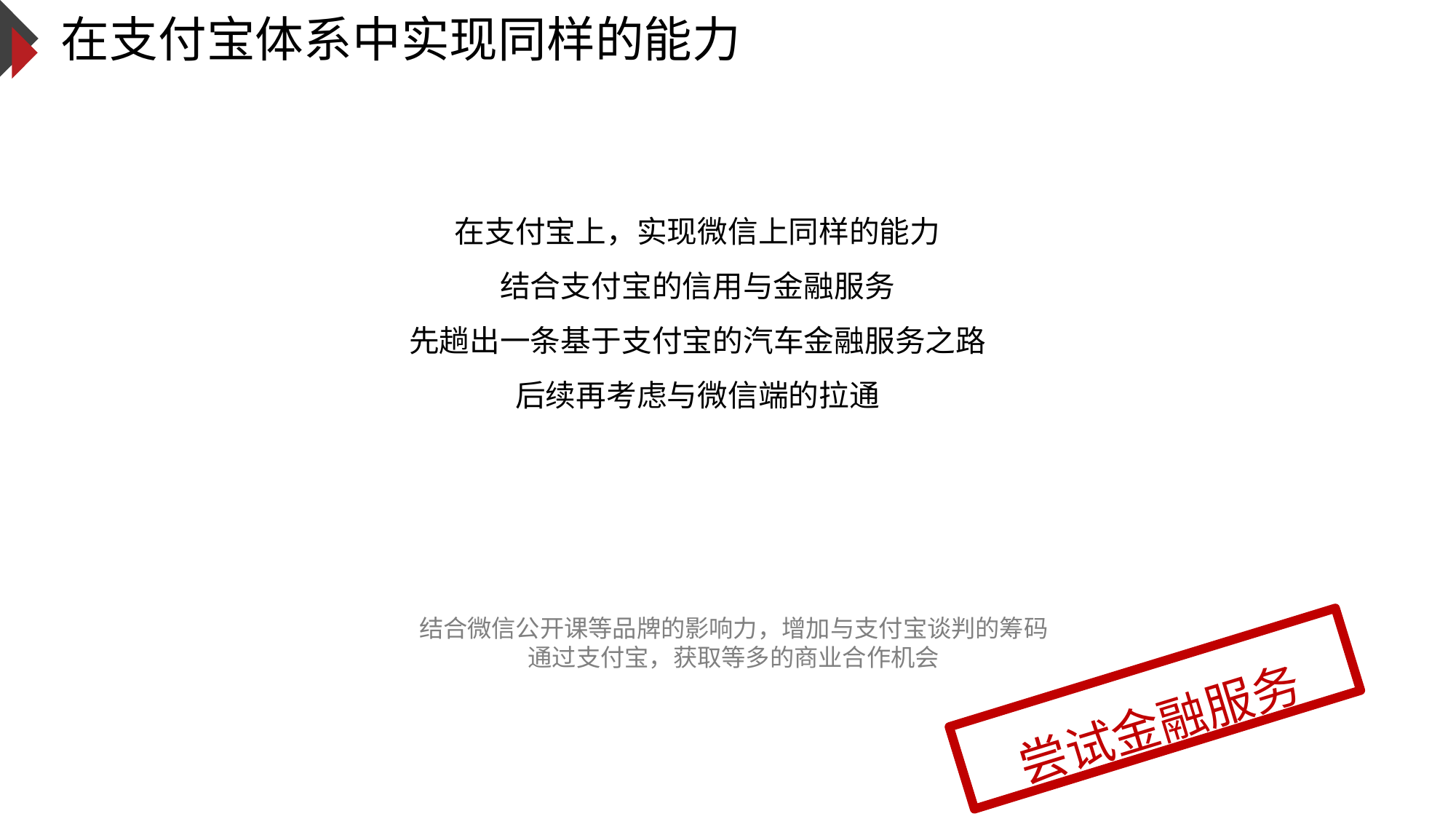

# 在支付宝体系中实现同样的能力
在支付宝上，实现微信上同样的能力
结合支付宝的信用与金融服务
先趟出一条基于支付宝的汽车金融服务之路
后续再考虑与微信端的拉通
结合微信公开课等品牌的影响力，增加与支付宝谈判的筹码
通过支付宝，获取等多的商业合作机会
尝试金融服务